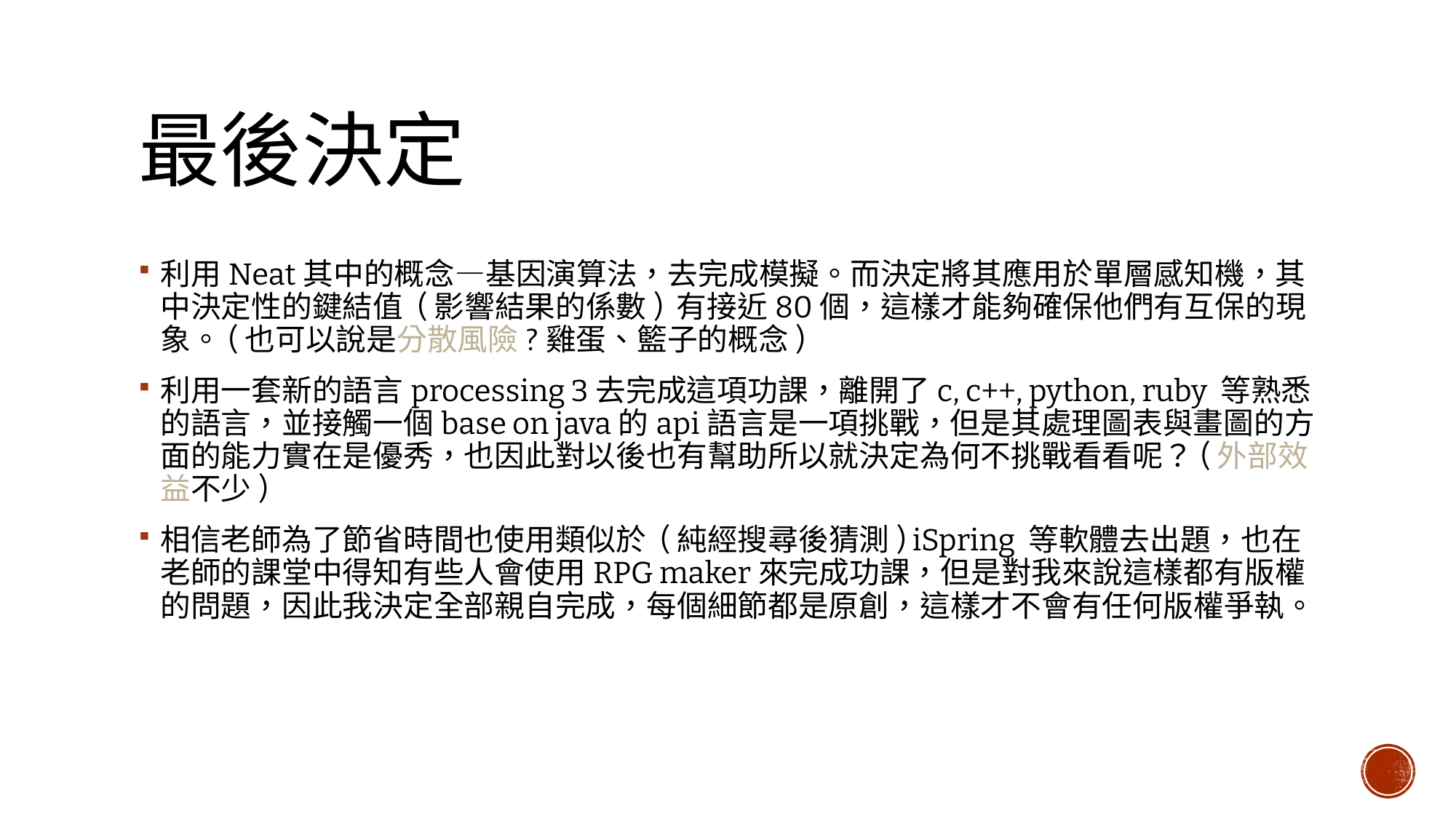

# 最後決定
利用Neat其中的概念—基因演算法，去完成模擬。而決定將其應用於單層感知機，其中決定性的鍵結值 (影響結果的係數) 有接近80個，這樣才能夠確保他們有互保的現象。(也可以說是分散風險?雞蛋、籃子的概念)
利用一套新的語言processing 3去完成這項功課，離開了c, c++, python, ruby 等熟悉的語言，並接觸一個base on java的api語言是一項挑戰，但是其處理圖表與畫圖的方面的能力實在是優秀，也因此對以後也有幫助所以就決定為何不挑戰看看呢？(外部效益不少)
相信老師為了節省時間也使用類似於 (純經搜尋後猜測) iSpring 等軟體去出題，也在老師的課堂中得知有些人會使用RPG maker來完成功課，但是對我來說這樣都有版權的問題，因此我決定全部親自完成，每個細節都是原創，這樣才不會有任何版權爭執。